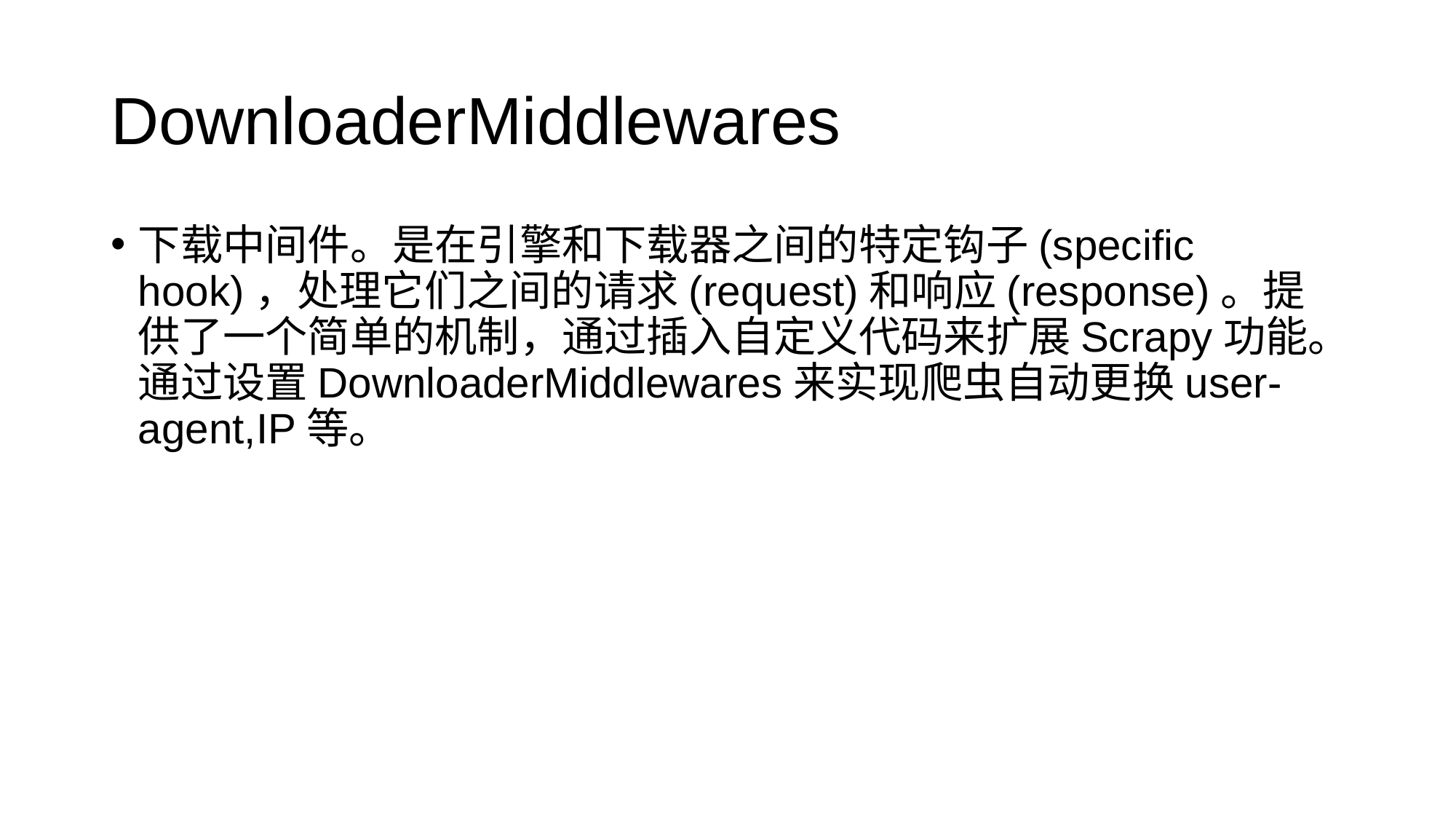

# DownloaderMiddlewares
下载中间件。是在引擎和下载器之间的特定钩子(specific hook)，处理它们之间的请求(request)和响应(response)。提供了一个简单的机制，通过插入自定义代码来扩展Scrapy功能。通过设置DownloaderMiddlewares来实现爬虫自动更换user-agent,IP等。